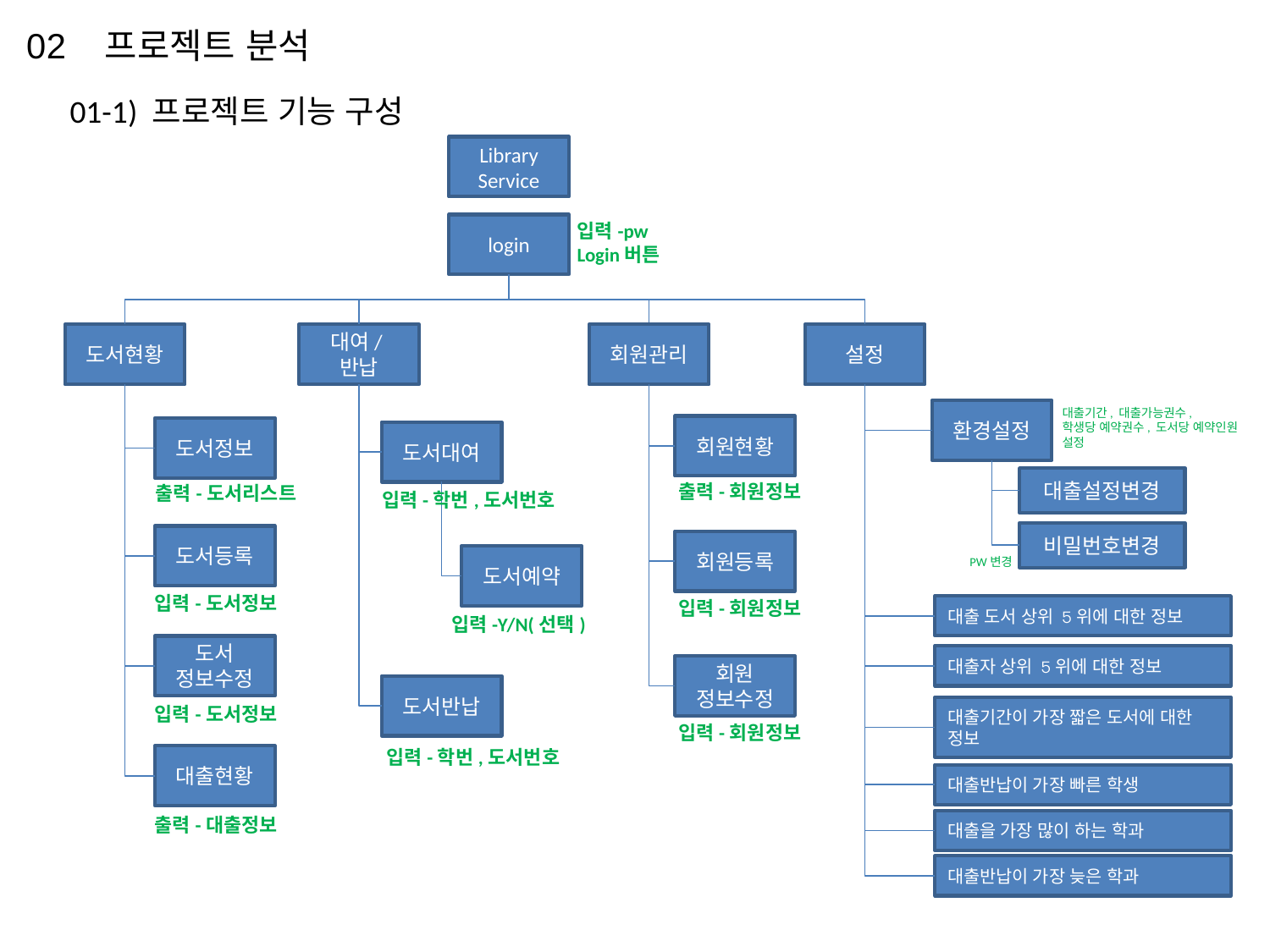

02   프로젝트 분석
01-1) 프로젝트 기능 구성
Library
Service
입력-pw
Login버튼
login
도서현황
대여/반납
회원관리
설정
대출기간, 대출가능권수,
학생당 예약권수, 도서당 예약인원
설정
환경설정
회원현황
도서정보
도서대여
대출설정변경
출력-회원정보
출력-도서리스트
입력-학번,도서번호
비밀번호변경
도서등록
회원등록
도서예약
PW변경
입력-도서정보
입력-회원정보
대출 도서 상위 5위에 대한 정보
입력-Y/N(선택)
도서
정보수정
대출자 상위 5위에 대한 정보
회원
정보수정
도서반납
입력-도서정보
대출기간이 가장 짧은 도서에 대한 정보
입력-회원정보
입력-학번,도서번호
대출현황
대출반납이 가장 빠른 학생
출력-대출정보
대출을 가장 많이 하는 학과
대출반납이 가장 늦은 학과